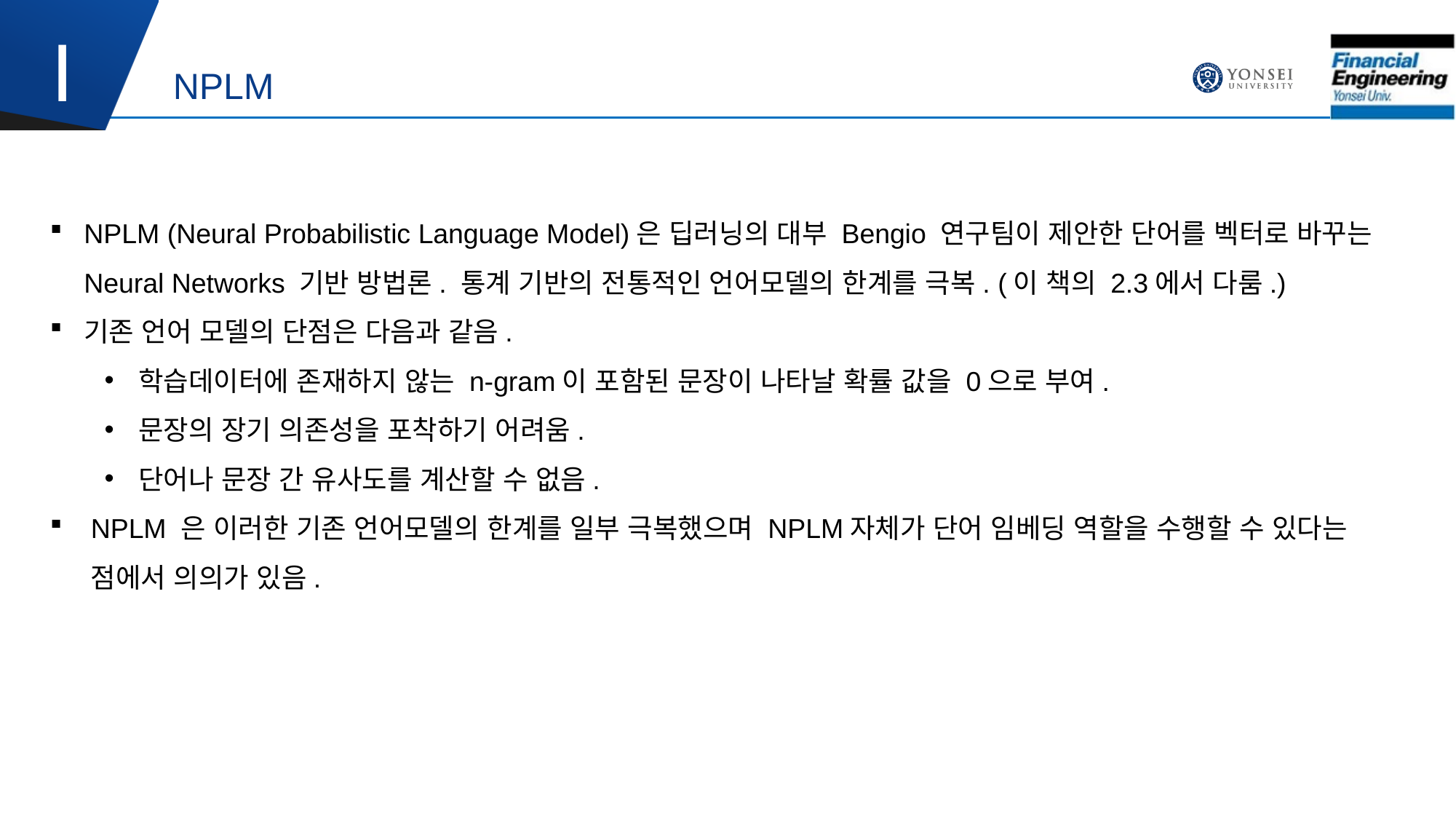

I
NPLM
NPLM (Neural Probabilistic Language Model)은 딥러닝의 대부 Bengio 연구팀이 제안한 단어를 벡터로 바꾸는 Neural Networks 기반 방법론. 통계 기반의 전통적인 언어모델의 한계를 극복. (이 책의 2.3에서 다룸.)
기존 언어 모델의 단점은 다음과 같음.
학습데이터에 존재하지 않는 n-gram이 포함된 문장이 나타날 확률 값을 0으로 부여.
문장의 장기 의존성을 포착하기 어려움.
단어나 문장 간 유사도를 계산할 수 없음.
NPLM 은 이러한 기존 언어모델의 한계를 일부 극복했으며 NPLM자체가 단어 임베딩 역할을 수행할 수 있다는 점에서 의의가 있음.